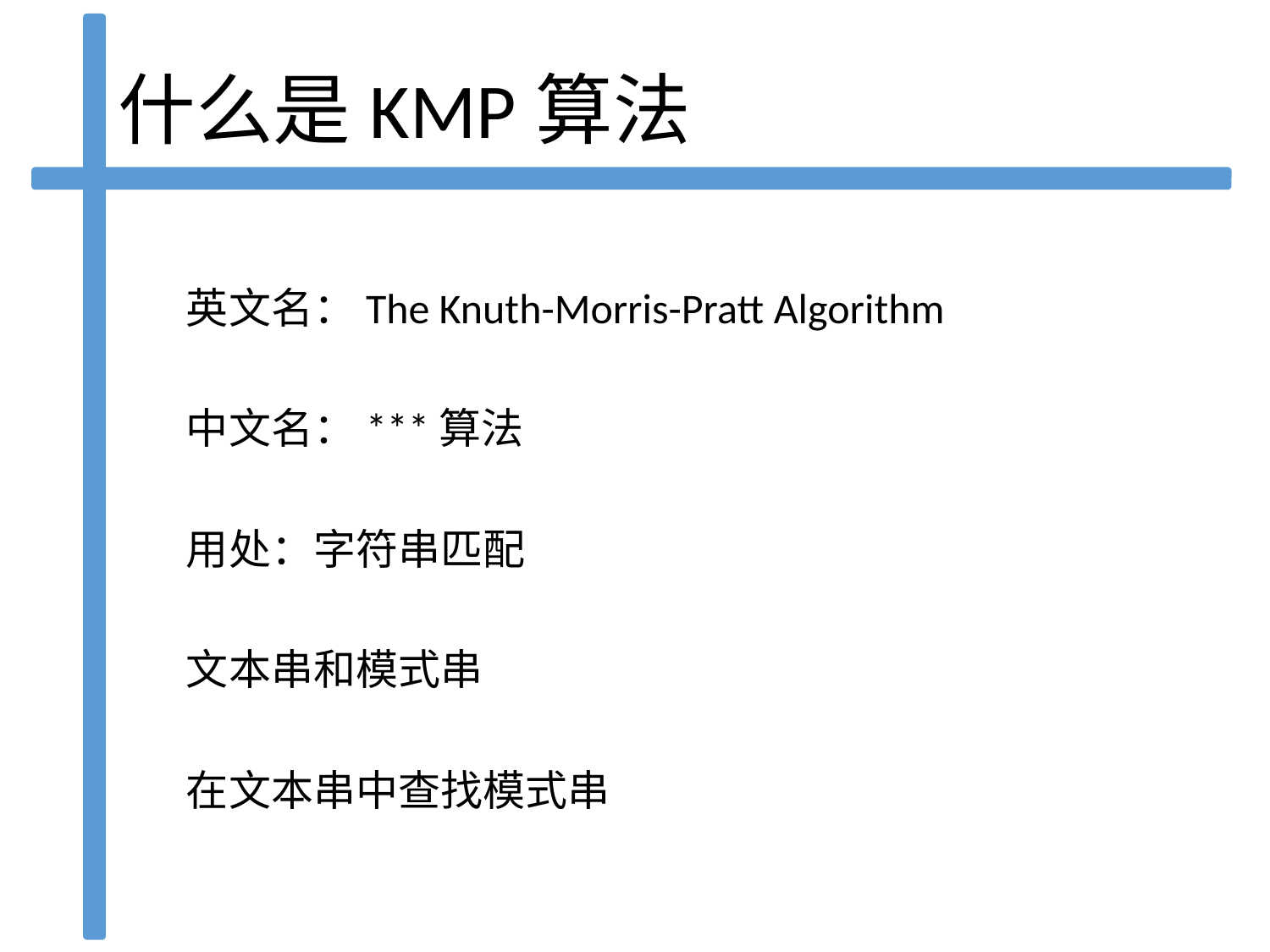

# 什么是KMP算法
英文名：The Knuth-Morris-Pratt Algorithm
中文名：***算法
用处：字符串匹配
文本串和模式串
在文本串中查找模式串